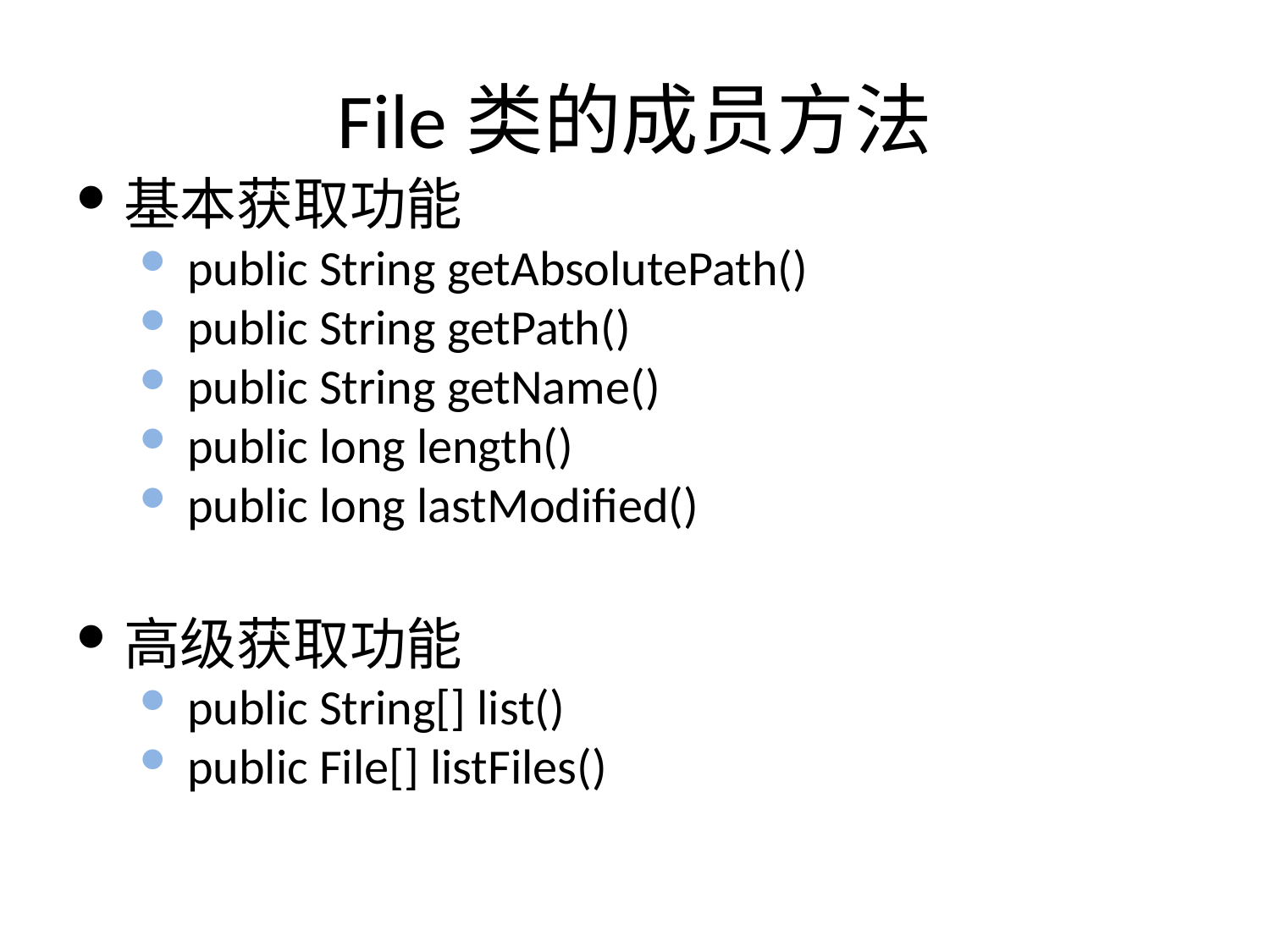

# File类的成员方法
基本获取功能
public String getAbsolutePath()
public String getPath()
public String getName()
public long length()
public long lastModified()

高级获取功能
public String[] list()
public File[] listFiles()